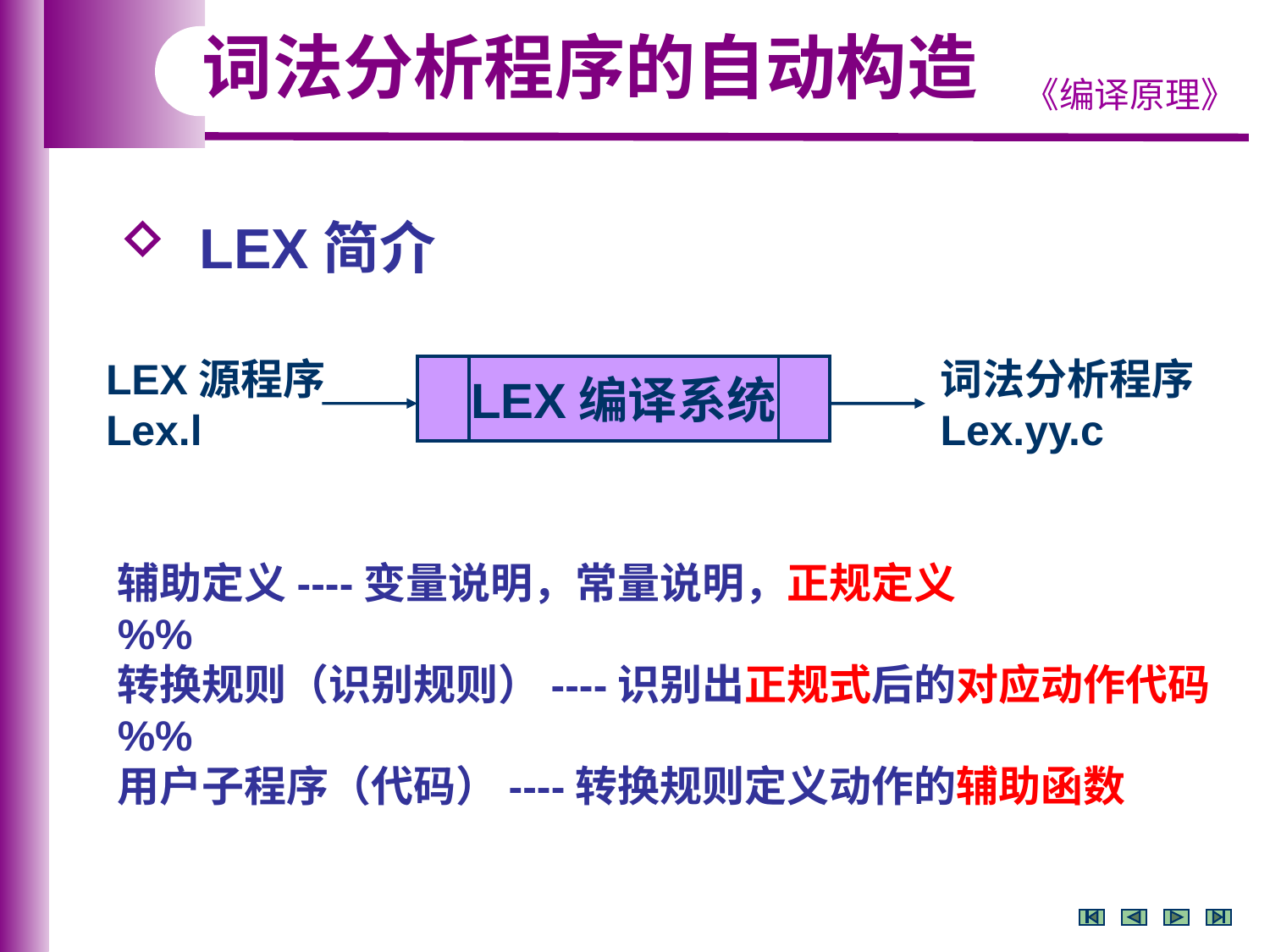

词法分析程序的自动构造
  LEX简介
LEX源程序
Lex.l
词法分析程序
Lex.yy.c
LEX编译系统

辅助定义----变量说明，常量说明，正规定义
%%
转换规则（识别规则）----识别出正规式后的对应动作代码
%%
用户子程序（代码）----转换规则定义动作的辅助函数